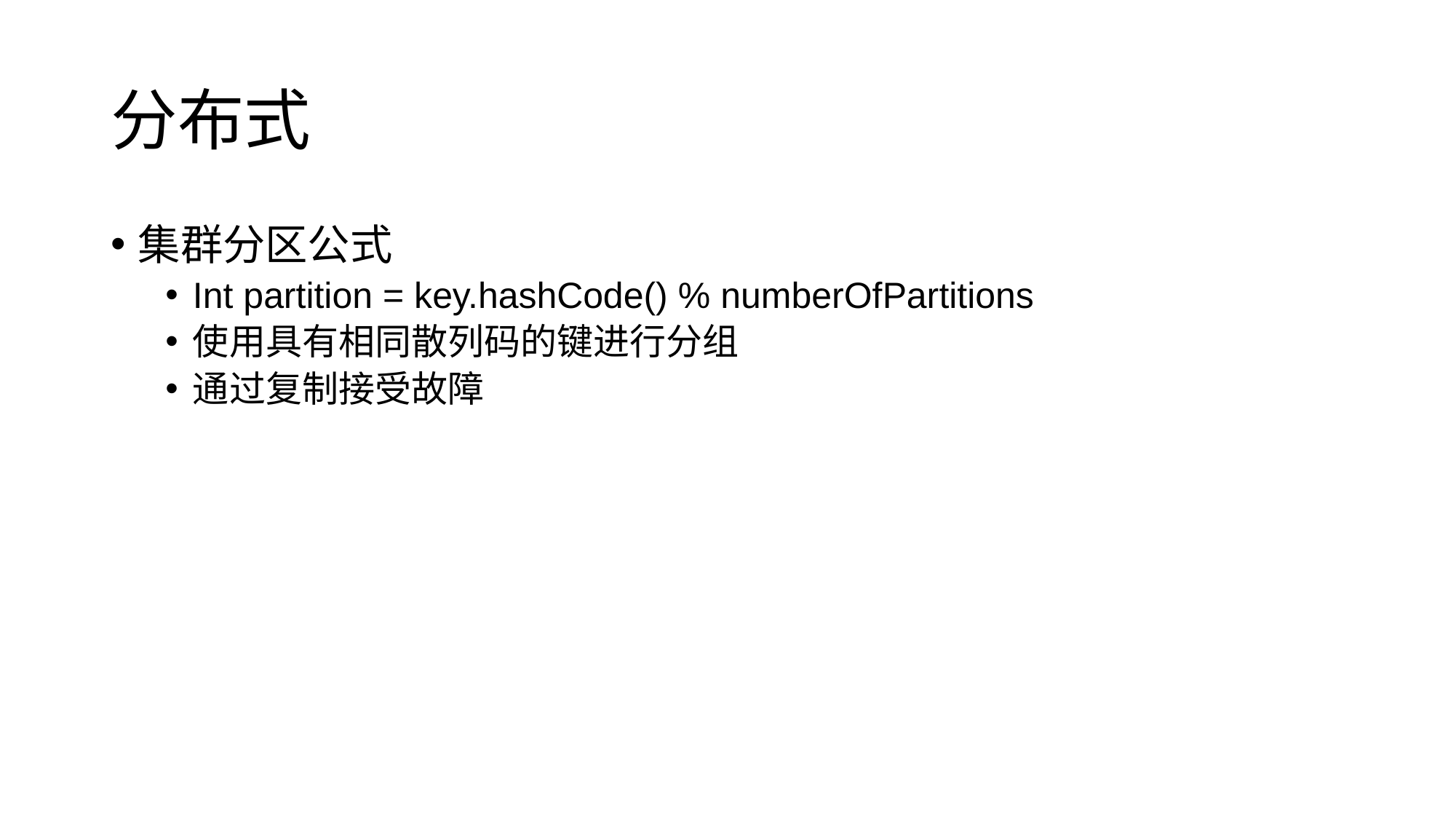

# 分布式
集群分区公式
Int partition = key.hashCode() % numberOfPartitions
使用具有相同散列码的键进行分组
通过复制接受故障